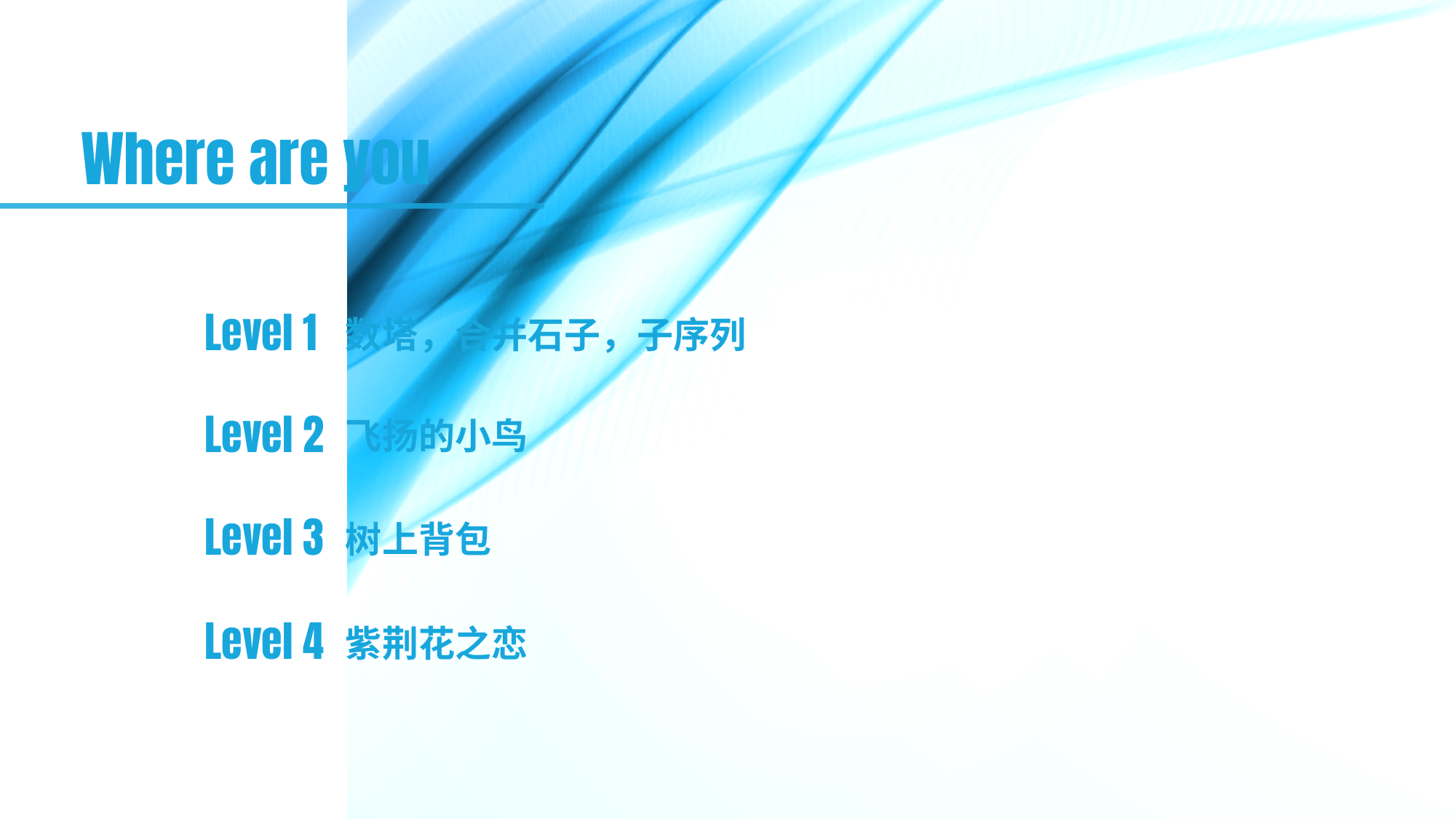

Where are you

Level 1
数塔，合并石子，子序列
Level 2
飞扬的小鸟
Level 3
树上背包
Level 4
紫荆花之恋